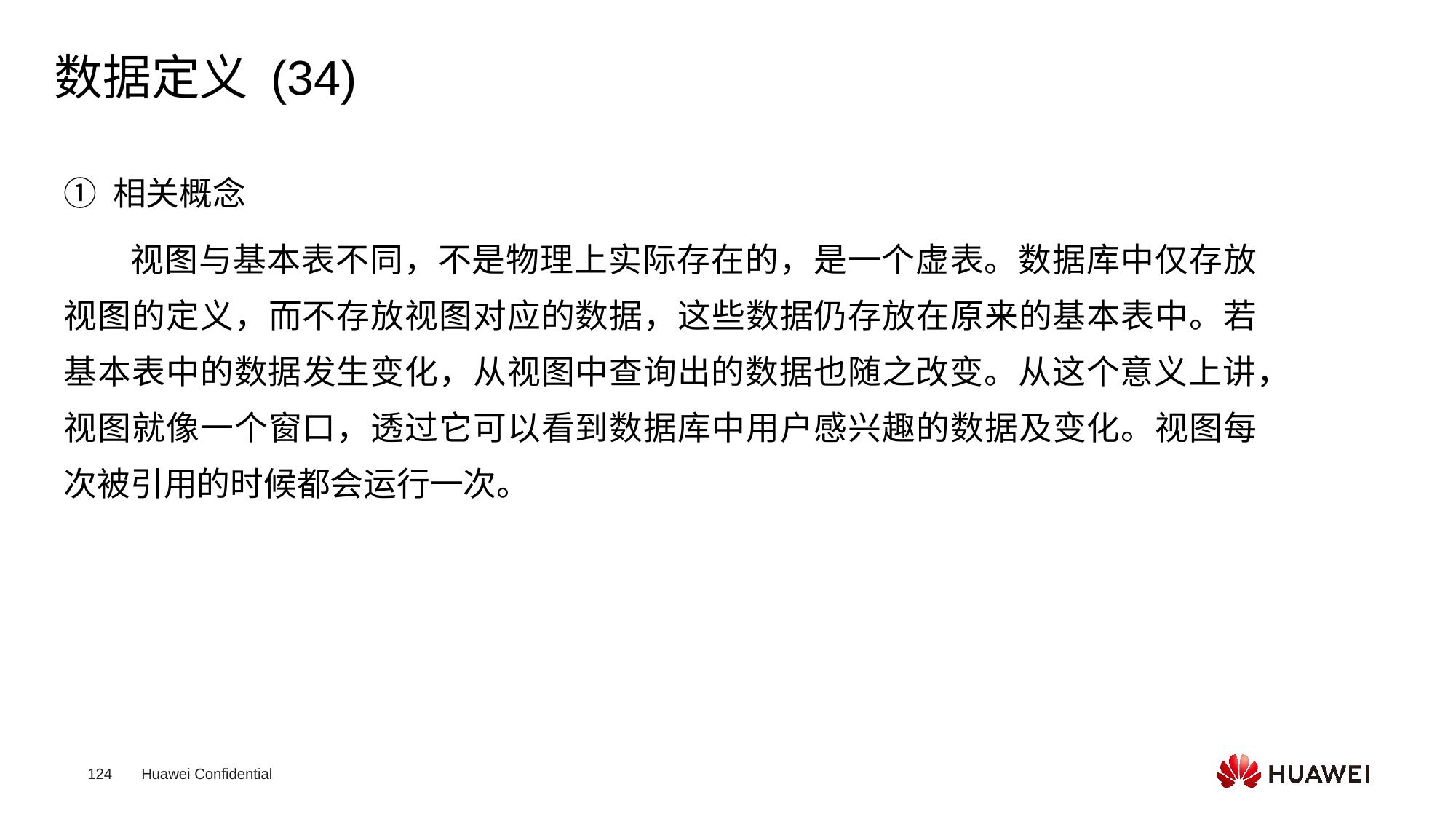

# 数据定义 (34)
① 相关概念
视图与基本表不同，不是物理上实际存在的，是一个虚表。数据库中仅存放视图的定义，而不存放视图对应的数据，这些数据仍存放在原来的基本表中。若基本表中的数据发生变化，从视图中查询出的数据也随之改变。从这个意义上讲，视图就像一个窗口，透过它可以看到数据库中用户感兴趣的数据及变化。视图每次被引用的时候都会运行一次。